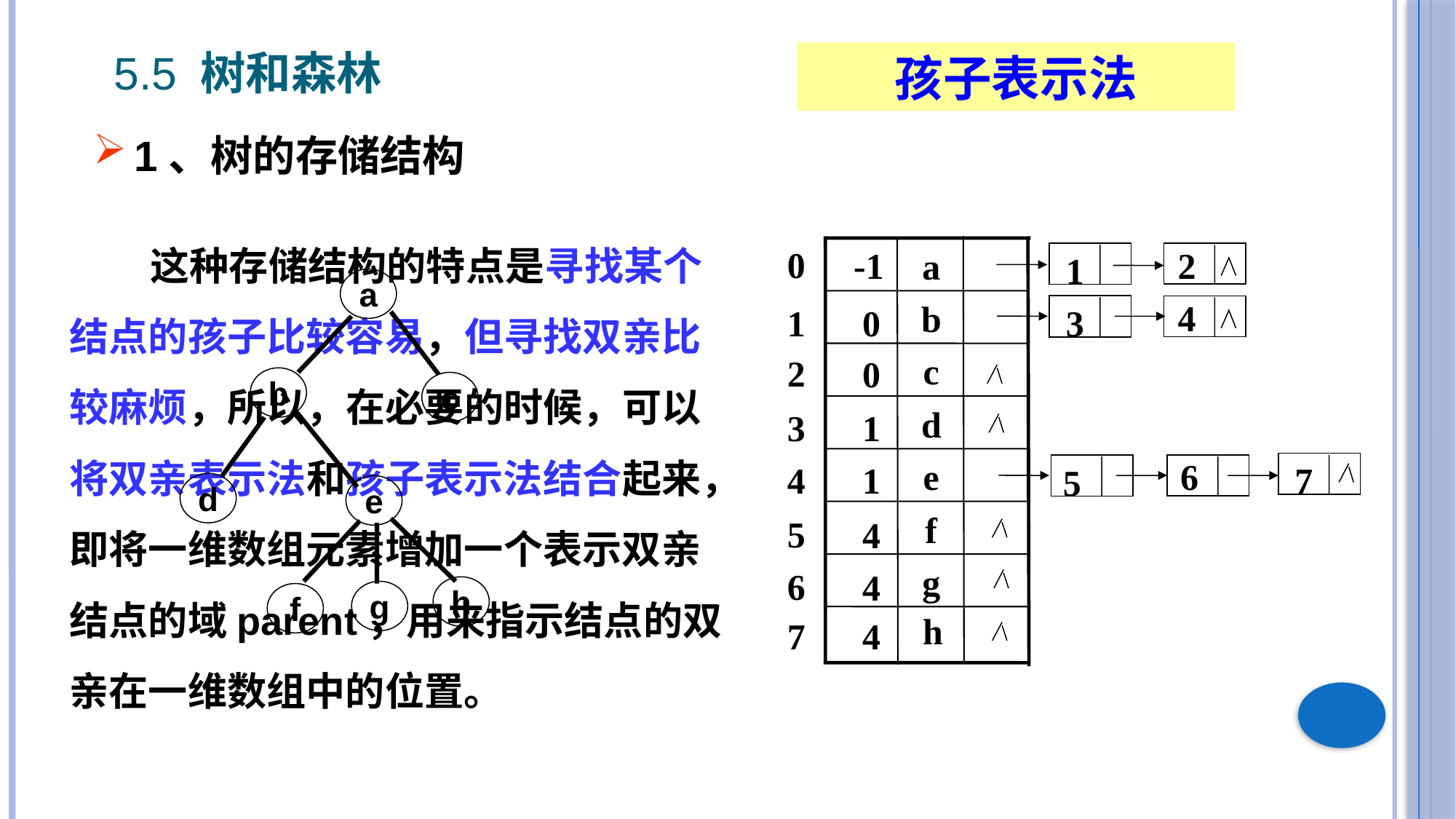

5.5 树和森林
孩子表示法
1、树的存储结构
        这种存储结构的特点是寻找某个结点的孩子比较容易，但寻找双亲比较麻烦，所以，在必要的时候，可以将双亲表示法和孩子表示法结合起来，即将一维数组元素增加一个表示双亲结点的域parent，用来指示结点的双亲在一维数组中的位置。

0
1
2
3
4
5
6
7
-1
0
0
1
1
4
4
4
2
1

a
b
c
d
e
f
g
h

4
3

6
7

5

a

b
c

d
e

h
g
f